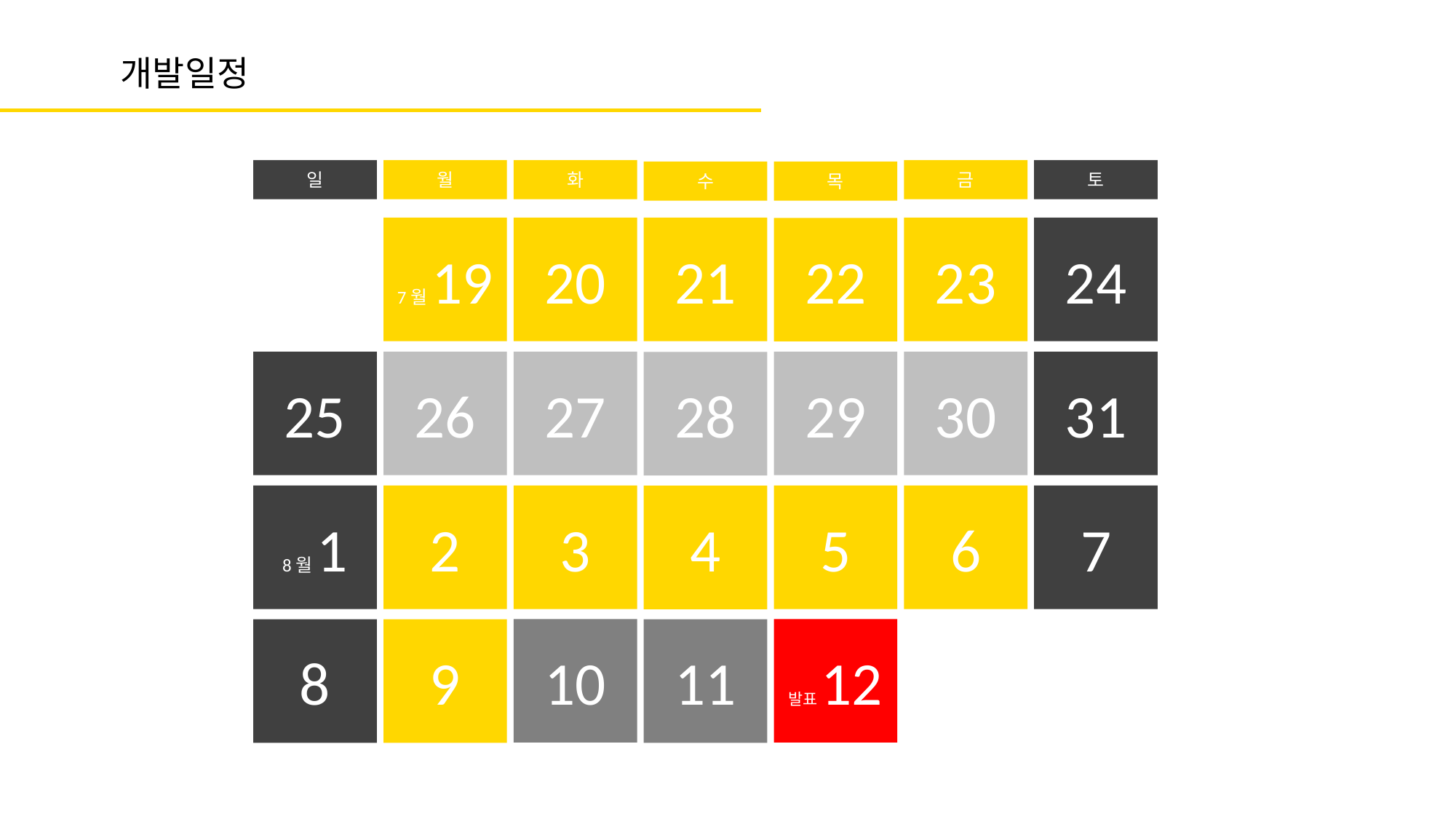

# 개발일정
토
화
월
일
금
목
수
21
7월19
20
23
24
22
27
31
25
26
29
30
28
3
7
8월1
2
5
6
4
10
발표12
8
9
11